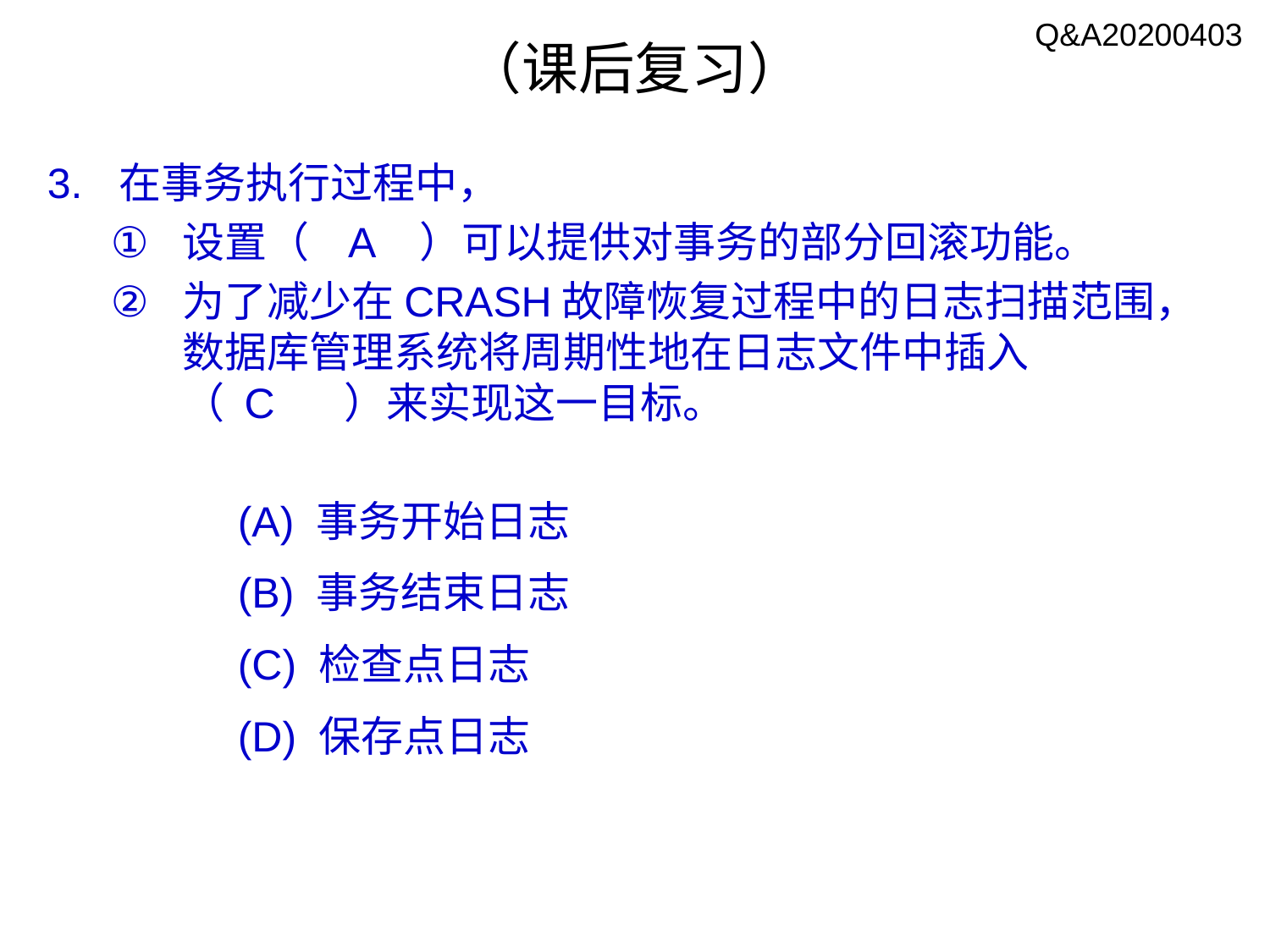

Q&A20200403
# （课后复习）
在事务执行过程中，
设置（   A   ）可以提供对事务的部分回滚功能。
为了减少在CRASH故障恢复过程中的日志扫描范围，数据库管理系统将周期性地在日志文件中插入（ C     ）来实现这一目标。

(A) 事务开始日志
(B) 事务结束日志
(C) 检查点日志
(D) 保存点日志